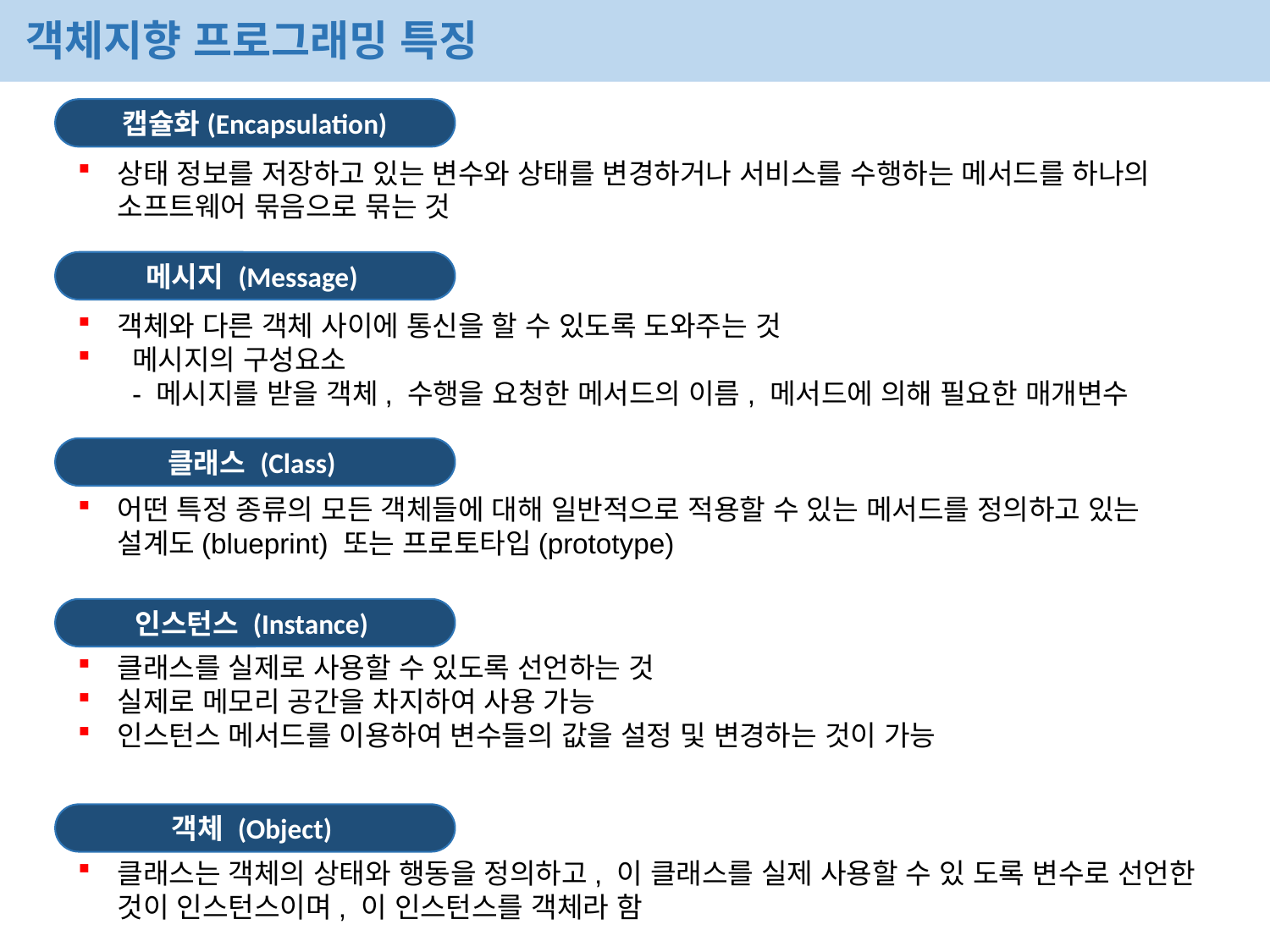

객체지향 프로그래밍 특징
캡슐화(Encapsulation)
상태 정보를 저장하고 있는 변수와 상태를 변경하거나 서비스를 수행하는 메서드를 하나의 소프트웨어 묶음으로 묶는 것
메시지 (Message)
객체와 다른 객체 사이에 통신을 할 수 있도록 도와주는 것
 메시지의 구성요소
 - 메시지를 받을 객체, 수행을 요청한 메서드의 이름, 메서드에 의해 필요한 매개변수
클래스 (Class)
어떤 특정 종류의 모든 객체들에 대해 일반적으로 적용할 수 있는 메서드를 정의하고 있는 설계도(blueprint) 또는 프로토타입(prototype)
인스턴스 (Instance)
클래스를 실제로 사용할 수 있도록 선언하는 것
실제로 메모리 공간을 차지하여 사용 가능
인스턴스 메서드를 이용하여 변수들의 값을 설정 및 변경하는 것이 가능
객체 (Object)
클래스는 객체의 상태와 행동을 정의하고, 이 클래스를 실제 사용할 수 있 도록 변수로 선언한 것이 인스턴스이며, 이 인스턴스를 객체라 함